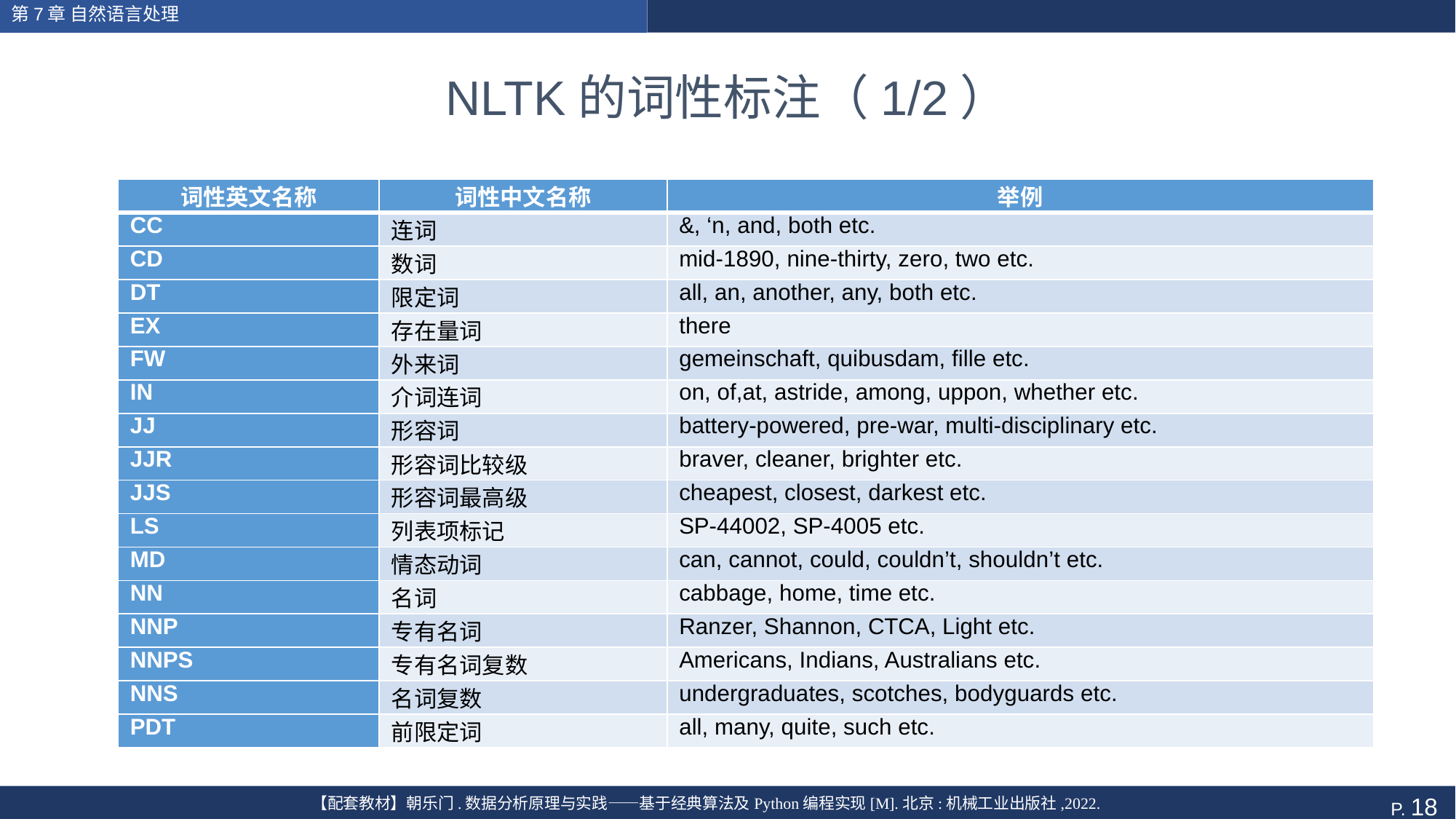

第7章 自然语言处理

# NLTK的词性标注（1/2）
| 词性英文名称 | 词性中文名称 | 举例 |
| --- | --- | --- |
| CC | 连词 | &, ‘n, and, both etc. |
| CD | 数词 | mid-1890, nine-thirty, zero, two etc. |
| DT | 限定词 | all, an, another, any, both etc. |
| EX | 存在量词 | there |
| FW | 外来词 | gemeinschaft, quibusdam, fille etc. |
| IN | 介词连词 | on, of,at, astride, among, uppon, whether etc. |
| JJ | 形容词 | battery-powered, pre-war, multi-disciplinary etc. |
| JJR | 形容词比较级 | braver, cleaner, brighter etc. |
| JJS | 形容词最高级 | cheapest, closest, darkest etc. |
| LS | 列表项标记 | SP-44002, SP-4005 etc. |
| MD | 情态动词 | can, cannot, could, couldn’t, shouldn’t etc. |
| NN | 名词 | cabbage, home, time etc. |
| NNP | 专有名词 | Ranzer, Shannon, CTCA, Light etc. |
| NNPS | 专有名词复数 | Americans, Indians, Australians etc. |
| NNS | 名词复数 | undergraduates, scotches, bodyguards etc. |
| PDT | 前限定词 | all, many, quite, such etc. |